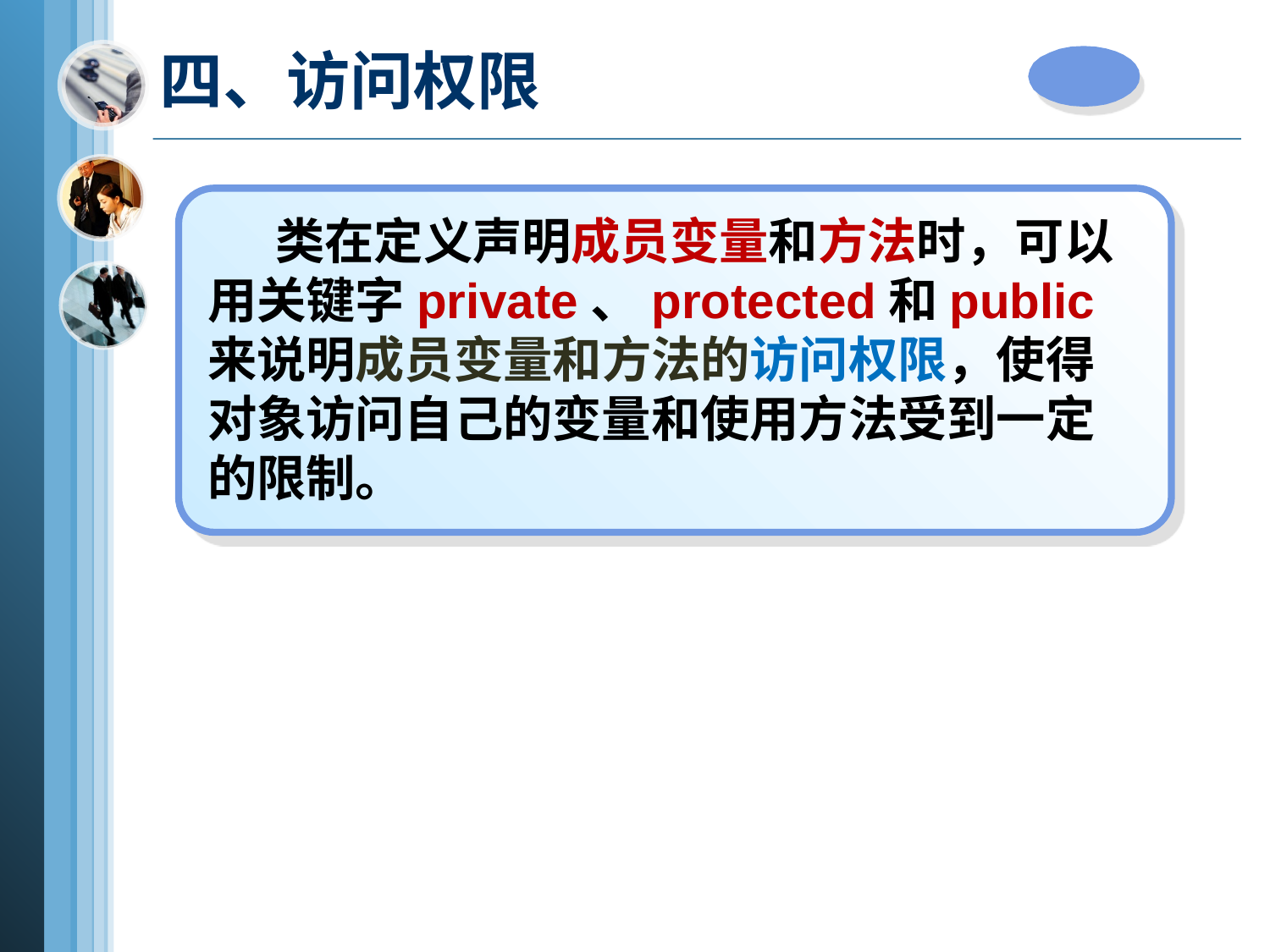

# 四、访问权限

     类在定义声明成员变量和方法时，可以用关键字private、protected和public来说明成员变量和方法的访问权限，使得对象访问自己的变量和使用方法受到一定的限制。